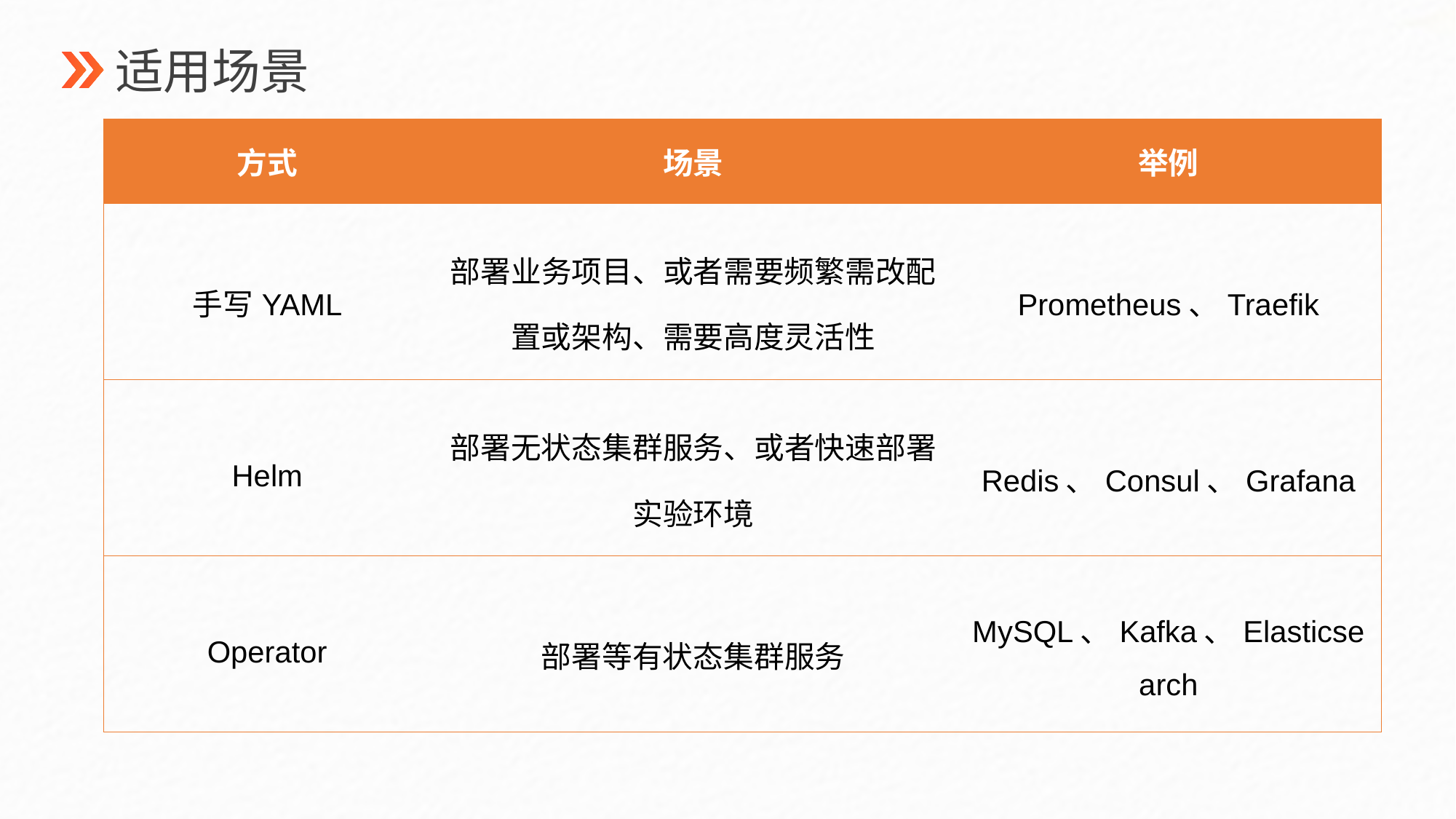

适用场景

| 方式 | 场景 | 举例 |
| --- | --- | --- |
| 手写YAML | 部署业务项目、或者需要频繁需改配置或架构、需要高度灵活性 | Prometheus、Traefik |
| Helm | 部署无状态集群服务、或者快速部署实验环境 | Redis、Consul、Grafana |
| Operator | 部署等有状态集群服务 | MySQL、Kafka、Elasticsearch |